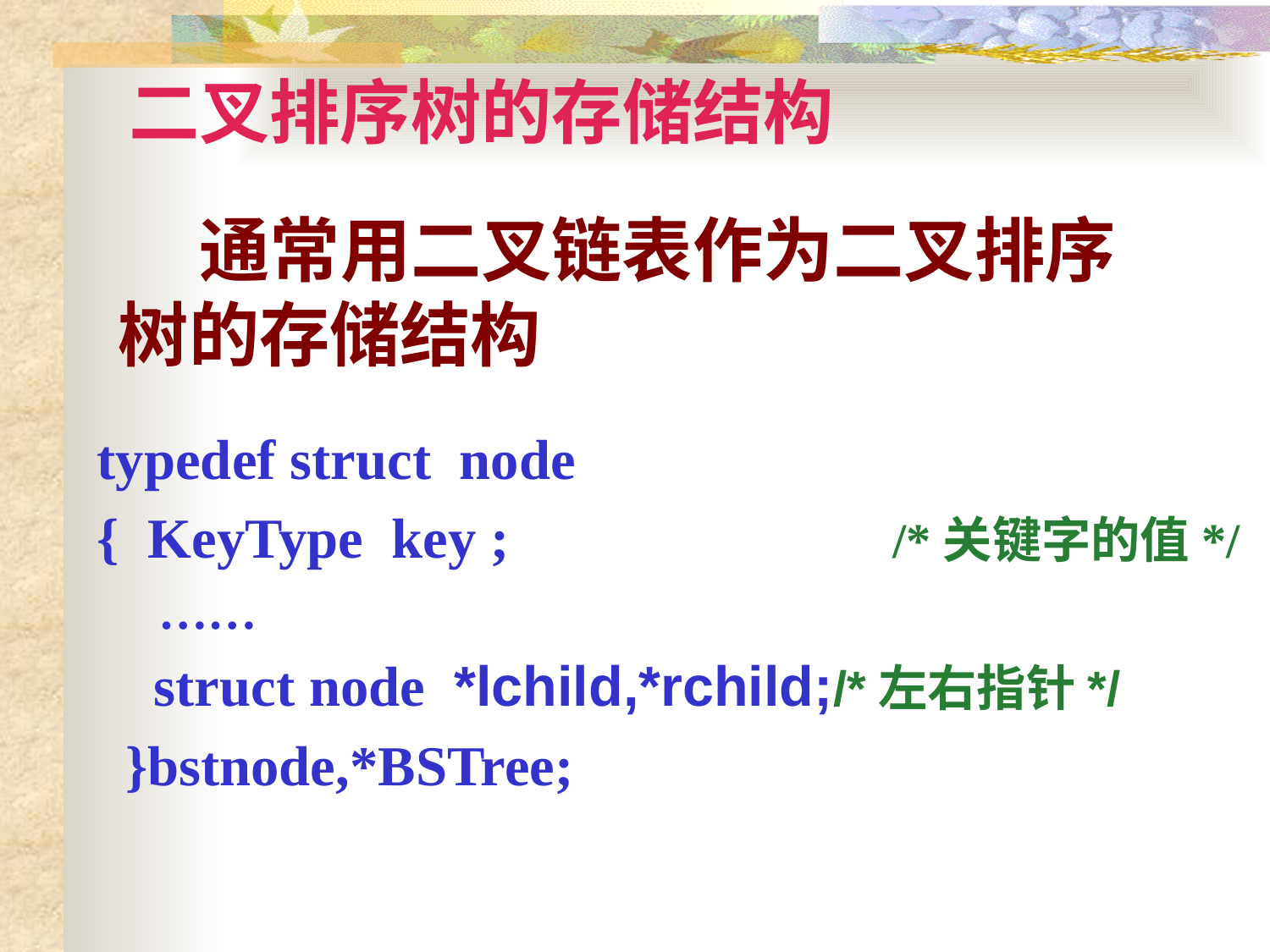

# 二叉排序树的存储结构
    通常用二叉链表作为二叉排序树的存储结构
typedef struct  node
{  KeyType  key ;                           /*关键字的值*/
     ……
    struct node  *lchild,*rchild;/*左右指针*/
  }bstnode,*BSTree;